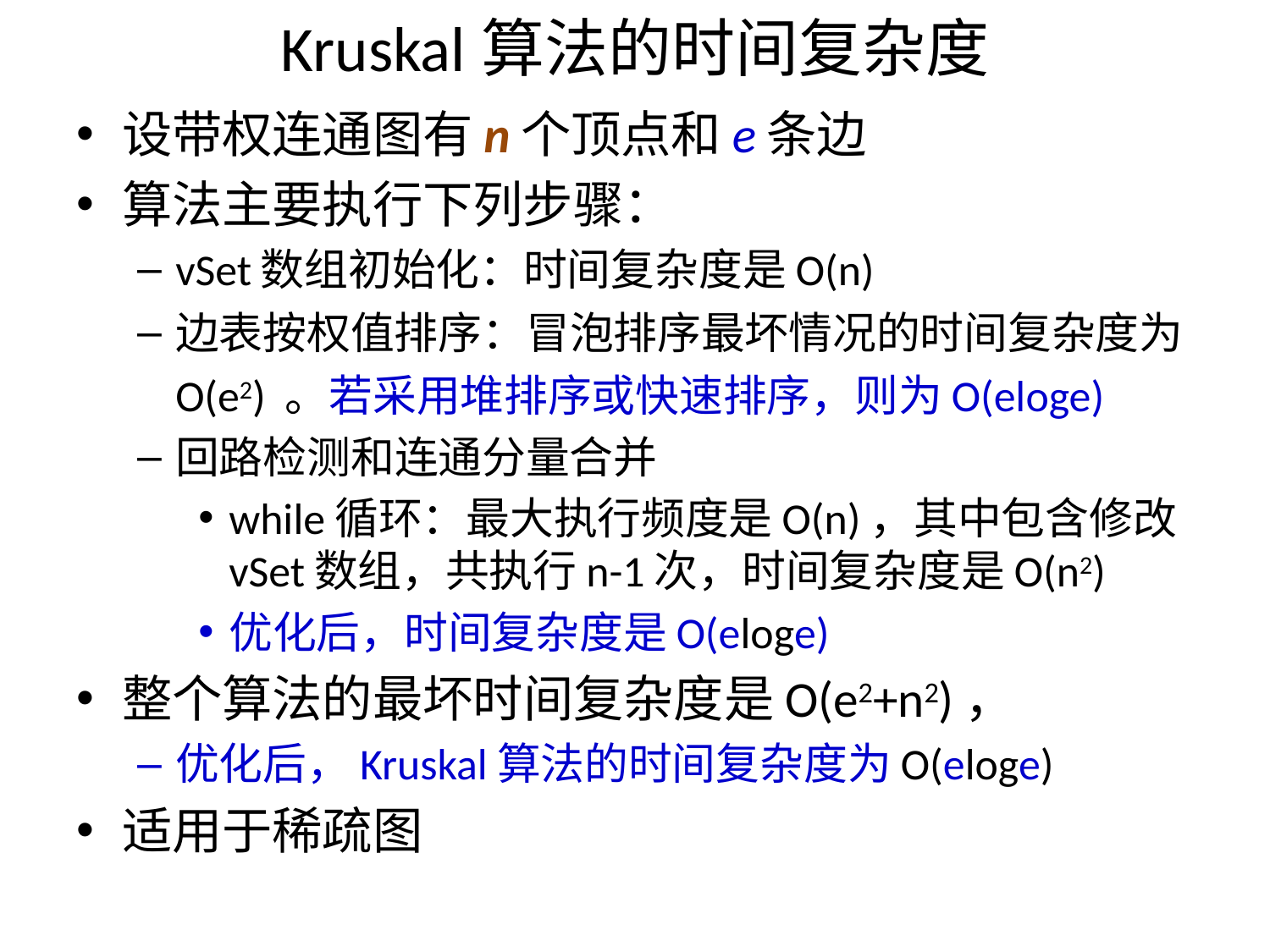

# Kruskal算法的时间复杂度
设带权连通图有n个顶点和e条边
算法主要执行下列步骤：
vSet数组初始化：时间复杂度是O(n)
边表按权值排序：冒泡排序最坏情况的时间复杂度为O(e2) 。若采用堆排序或快速排序，则为O(eloge)
回路检测和连通分量合并
while循环：最大执行频度是O(n)，其中包含修改vSet数组，共执行n-1次，时间复杂度是O(n2)
优化后，时间复杂度是O(eloge)
整个算法的最坏时间复杂度是O(e2+n2)，
优化后，Kruskal算法的时间复杂度为O(eloge)
适用于稀疏图